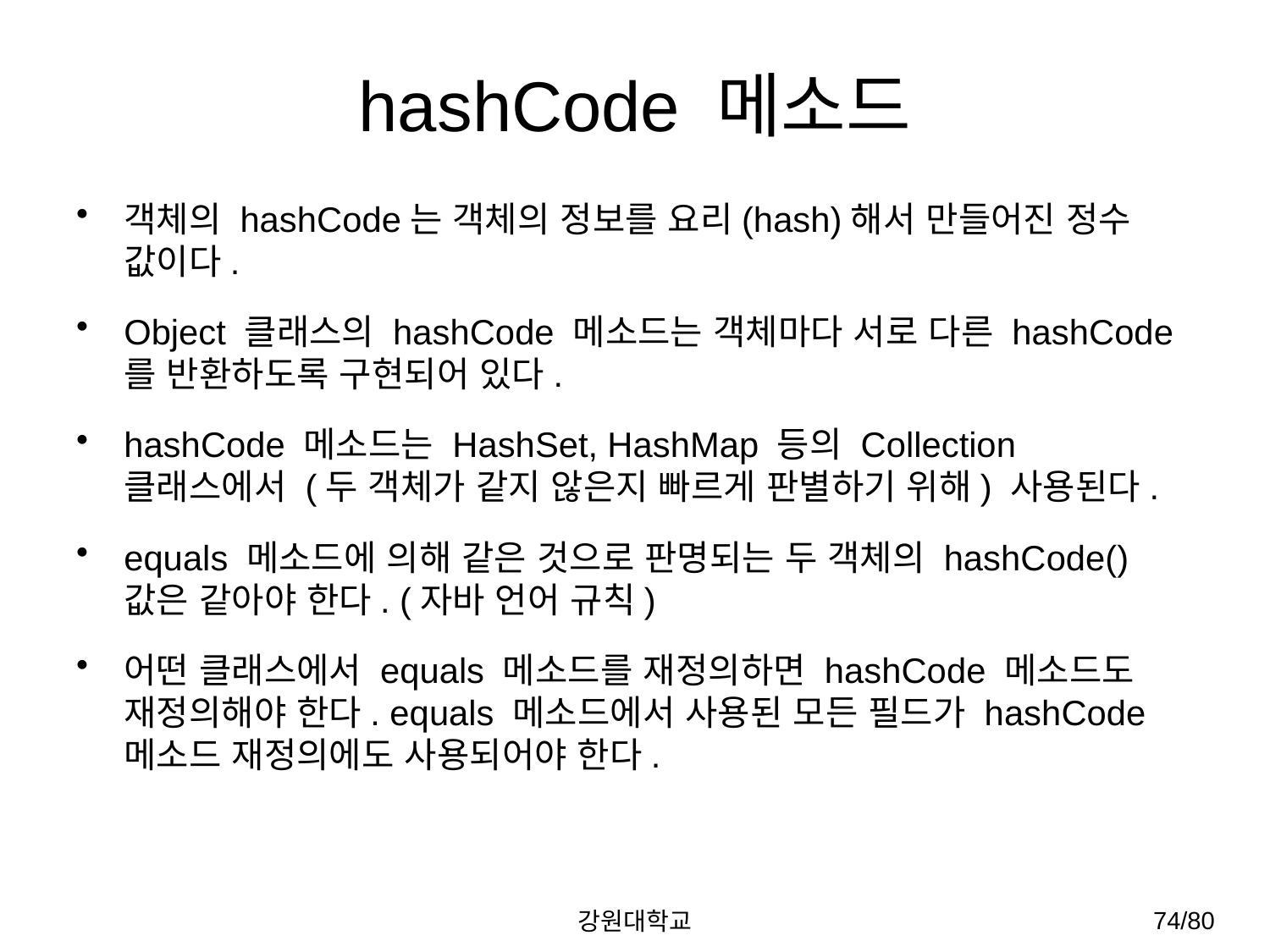

# hashCode 메소드
객체의 hashCode는 객체의 정보를 요리(hash)해서 만들어진 정수 값이다.
Object 클래스의 hashCode 메소드는 객체마다 서로 다른 hashCode를 반환하도록 구현되어 있다.
hashCode 메소드는 HashSet, HashMap 등의 Collection 클래스에서 (두 객체가 같지 않은지 빠르게 판별하기 위해) 사용된다.
equals 메소드에 의해 같은 것으로 판명되는 두 객체의 hashCode() 값은 같아야 한다. (자바 언어 규칙)
어떤 클래스에서 equals 메소드를 재정의하면 hashCode 메소드도 재정의해야 한다. equals 메소드에서 사용된 모든 필드가 hashCode 메소드 재정의에도 사용되어야 한다.
강원대학교